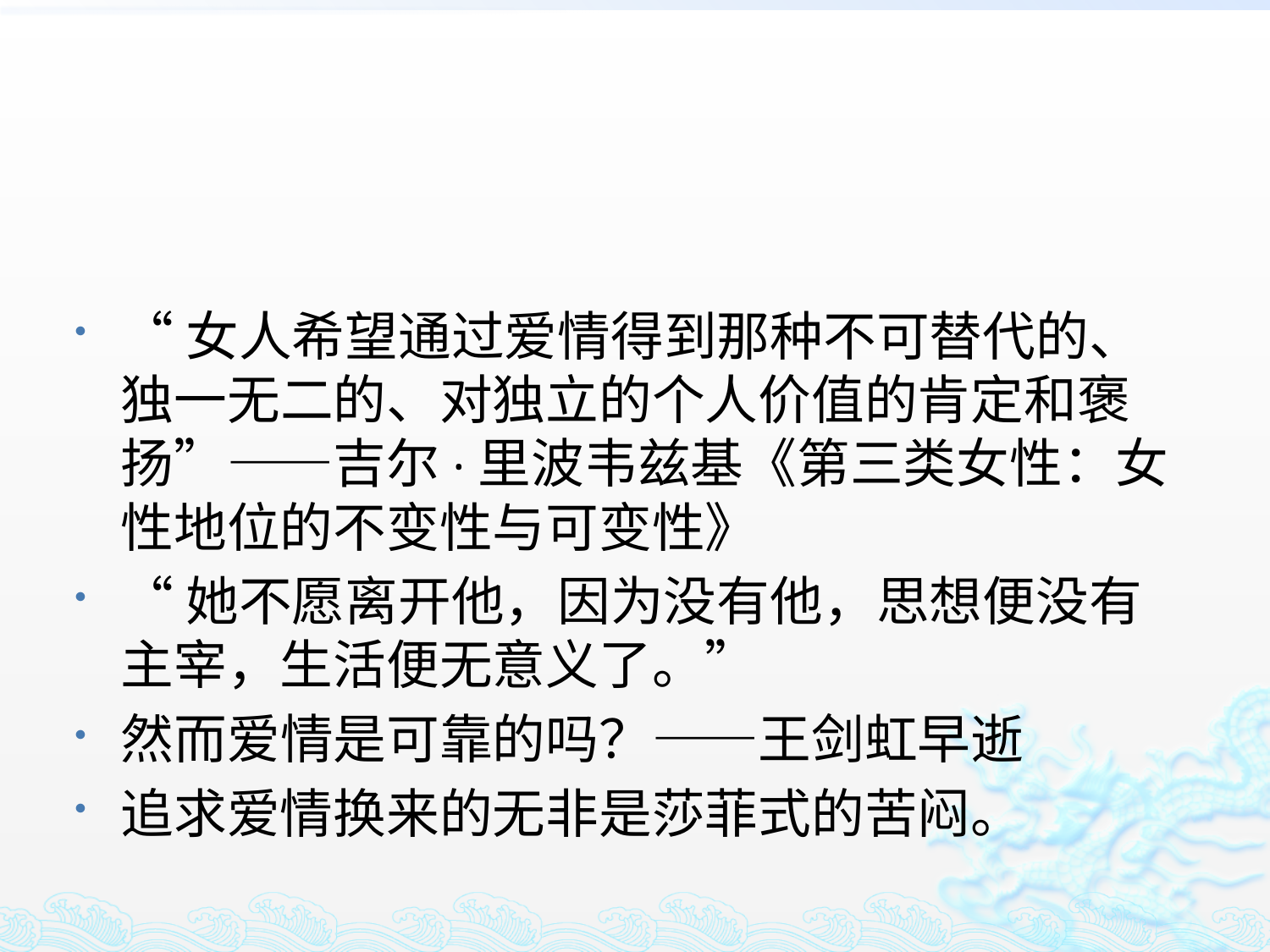

#

“女人希望通过爱情得到那种不可替代的、独一无二的、对独立的个人价值的肯定和褒扬”——吉尔·里波韦兹基《第三类女性：女性地位的不变性与可变性》
“她不愿离开他，因为没有他，思想便没有主宰，生活便无意义了。”
然而爱情是可靠的吗？——王剑虹早逝
追求爱情换来的无非是莎菲式的苦闷。